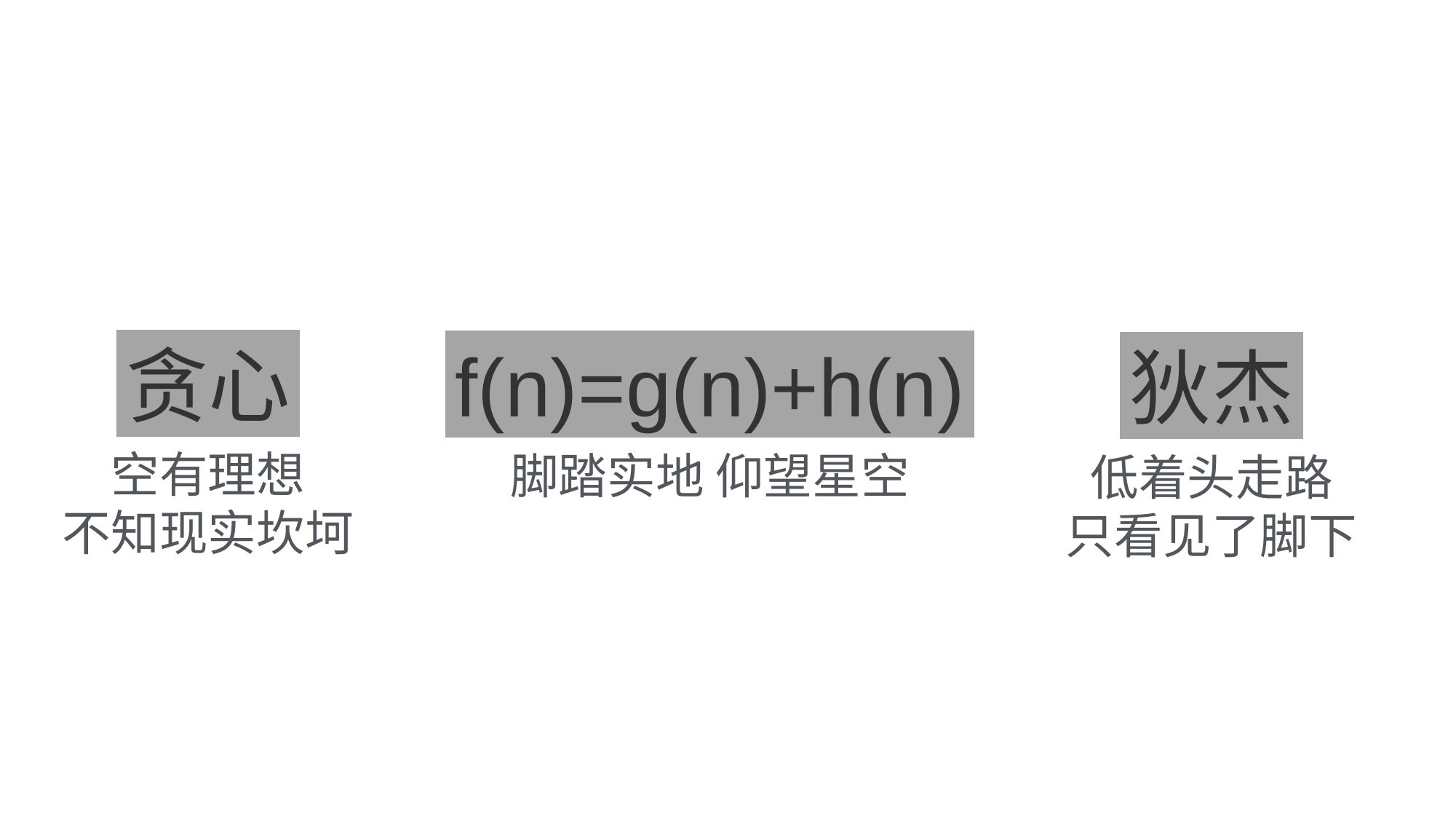

#

贪心
f(n)=g(n)+h(n)
狄杰
空有理想
不知现实坎坷
脚踏实地 仰望星空
低着头走路
只看见了脚下